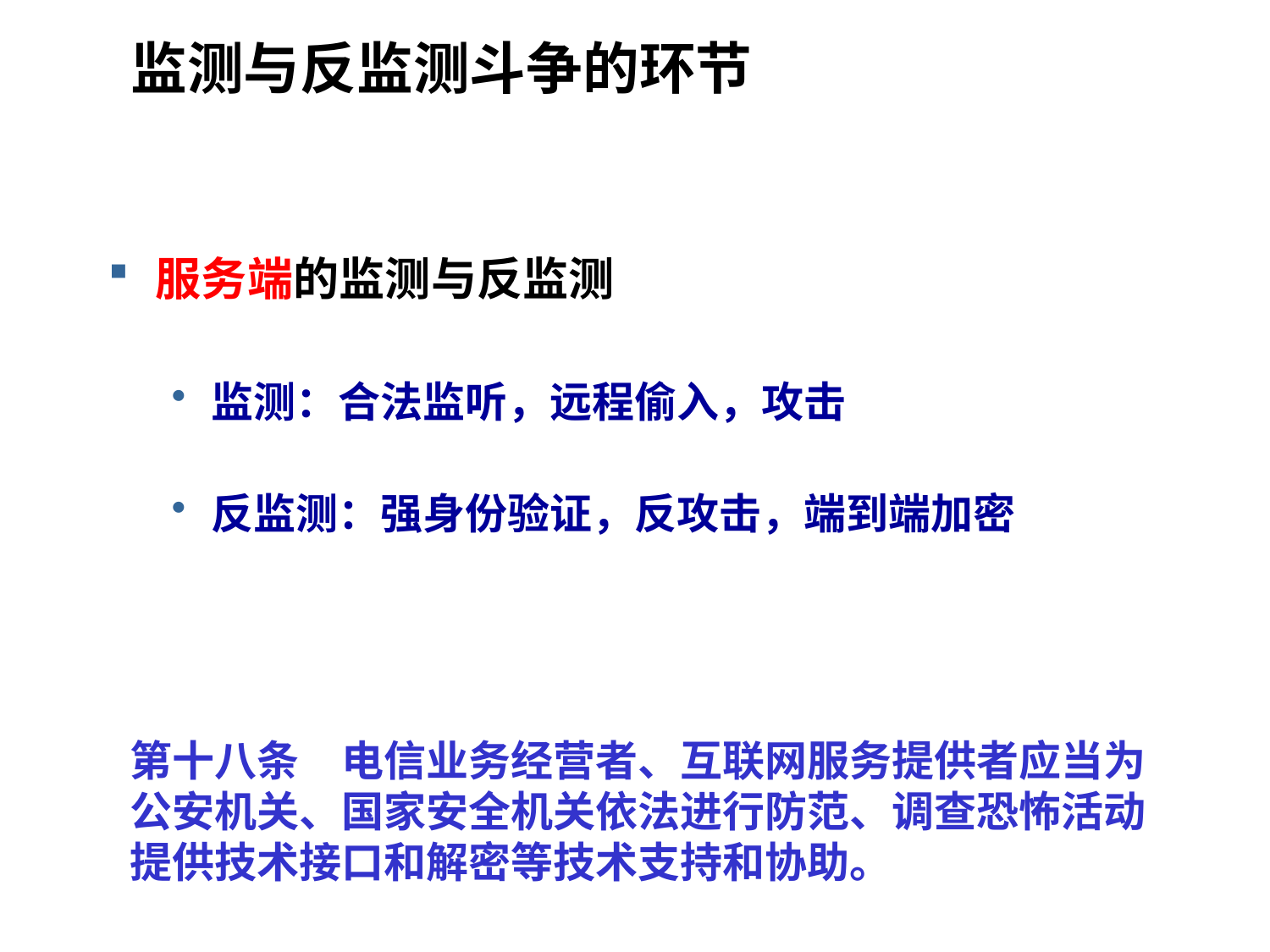

# 监测与反监测斗争的环节
服务端的监测与反监测
监测：合法监听，远程偷入，攻击
反监测：强身份验证，反攻击，端到端加密
第十八条　电信业务经营者、互联网服务提供者应当为公安机关、国家安全机关依法进行防范、调查恐怖活动提供技术接口和解密等技术支持和协助。